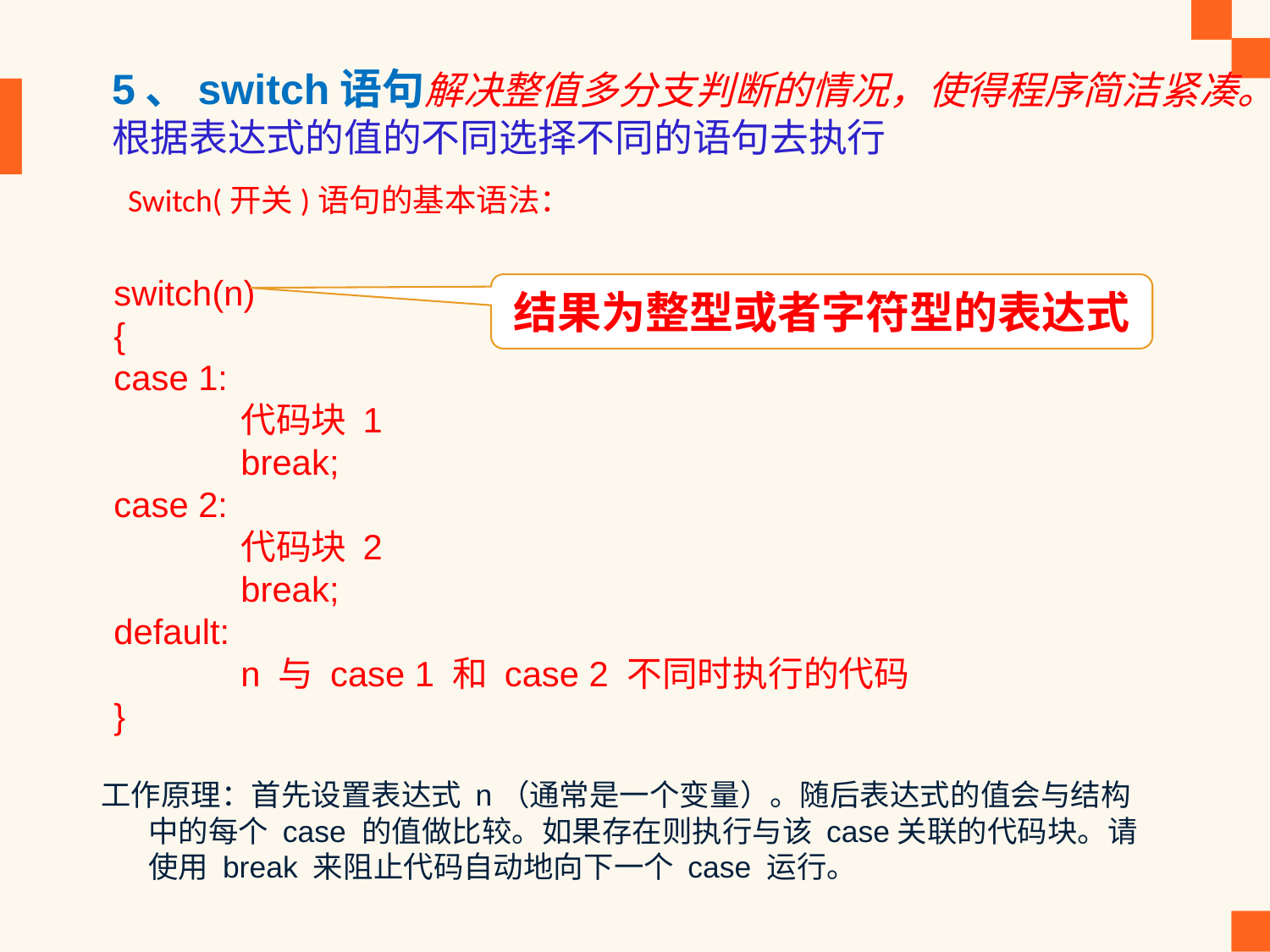

5、switch语句解决整值多分支判断的情况，使得程序简洁紧凑。
根据表达式的值的不同选择不同的语句去执行

Switch(开关)语句的基本语法：
switch(n)
{
case 1:
  	代码块 1
	break;
case 2:
  	代码块 2
	break;
default:
 	n 与 case 1 和 case 2 不同时执行的代码
}
结果为整型或者字符型的表达式
工作原理：首先设置表达式 n（通常是一个变量）。随后表达式的值会与结构中的每个 case 的值做比较。如果存在则执行与该 case关联的代码块。请使用 break 来阻止代码自动地向下一个 case 运行。